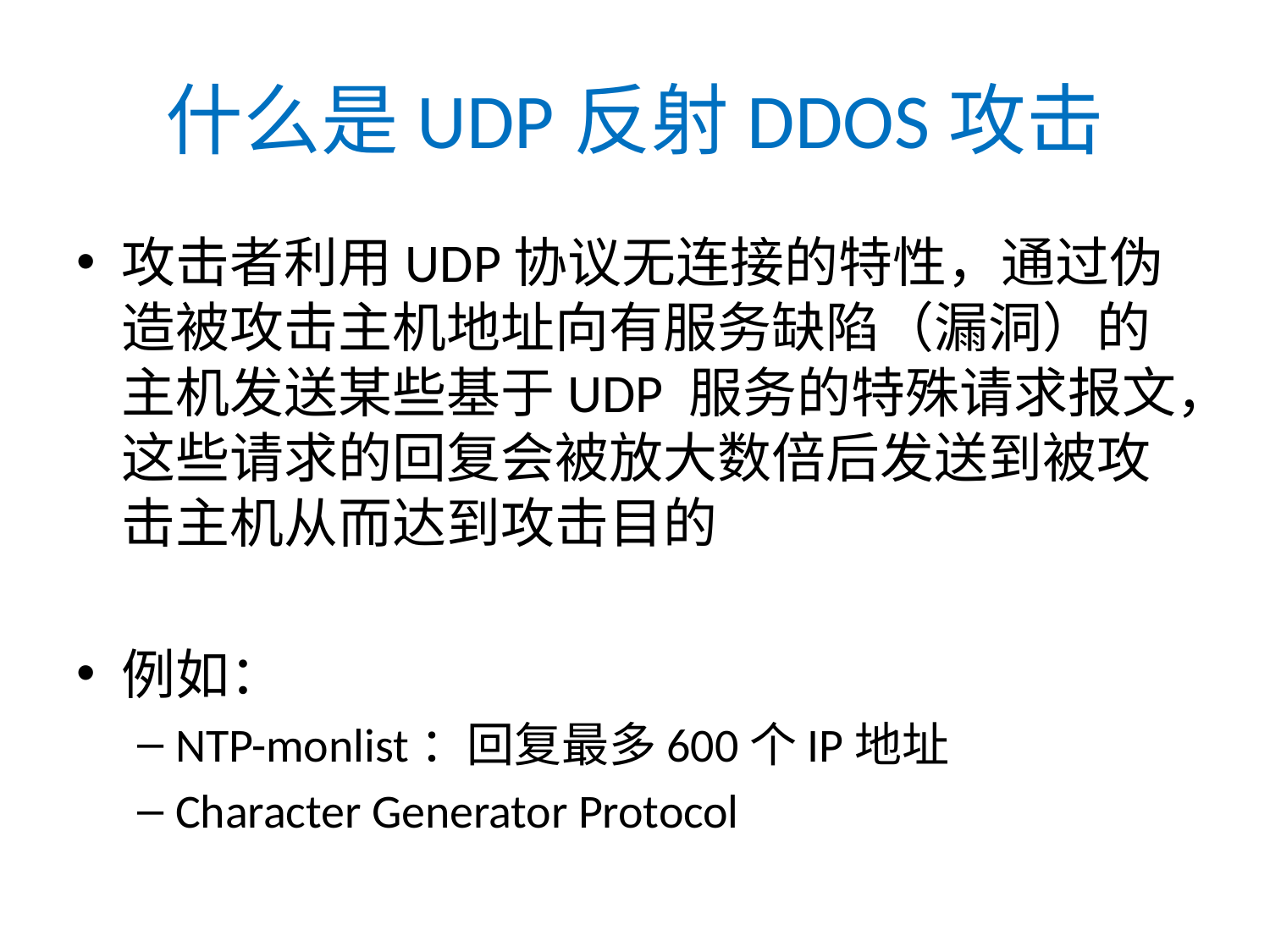

# 什么是UDP反射DDOS攻击
攻击者利用UDP协议无连接的特性，通过伪造被攻击主机地址向有服务缺陷（漏洞）的主机发送某些基于UDP 服务的特殊请求报文，这些请求的回复会被放大数倍后发送到被攻击主机从而达到攻击目的

例如：
NTP-monlist：回复最多600个IP地址
Character Generator Protocol